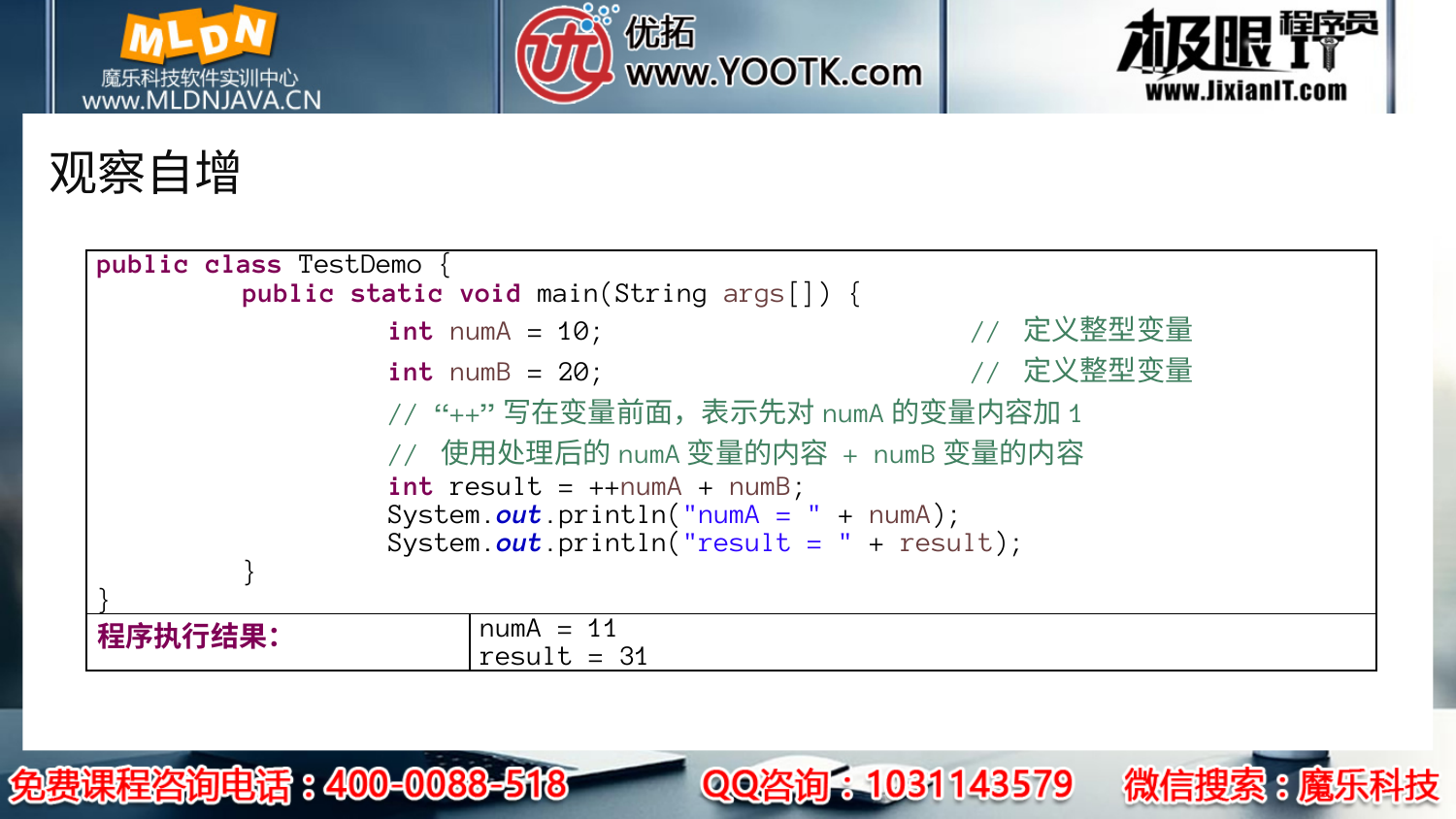

# 观察自增
| public class TestDemo { public static void main(String args[]) { int numA = 10; // 定义整型变量 int numB = 20; // 定义整型变量 // “++”写在变量前面，表示先对numA的变量内容加1 // 使用处理后的numA变量的内容 + numB变量的内容 int result = ++numA + numB; System.out.println("numA = " + numA); System.out.println("result = " + result); } } |  |
| --- | --- |
| 程序执行结果： | numA = 11 result = 31 |